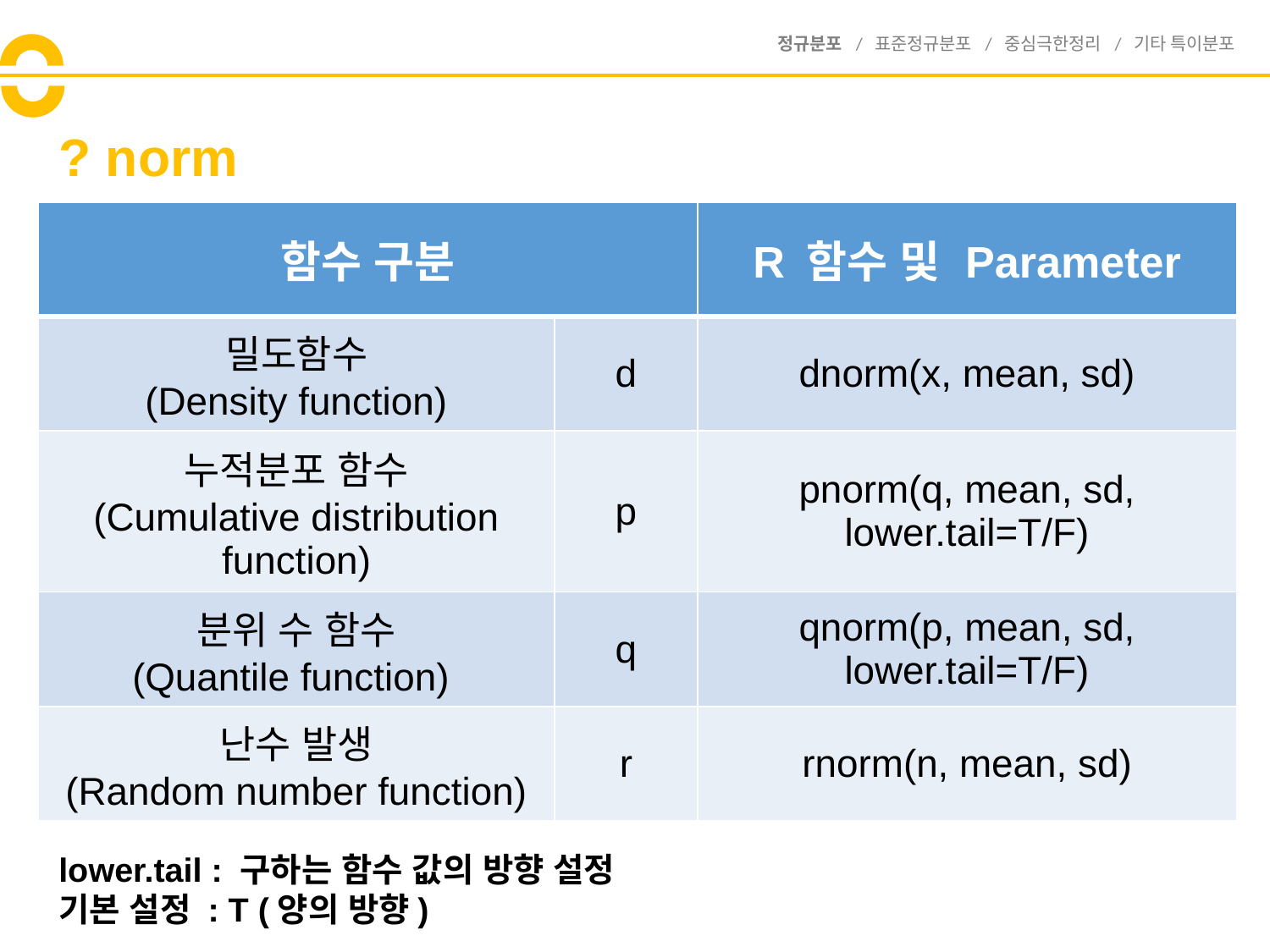

정규분포  /  표준정규분포  /  중심극한정리  /  기타 특이분포

# ? norm
| 함수 구분 |  | R 함수 및 Parameter |
| --- | --- | --- |
| 밀도함수 (Density function) | d | dnorm(x, mean, sd) |
| 누적분포 함수 (Cumulative distribution function) | p | pnorm(q, mean, sd, lower.tail=T/F) |
| 분위 수 함수 (Quantile function) | q | qnorm(p, mean, sd, lower.tail=T/F) |
| 난수 발생 (Random number function) | r | rnorm(n, mean, sd) |
lower.tail : 구하는 함수 값의 방향 설정
기본 설정 : T (양의 방향)